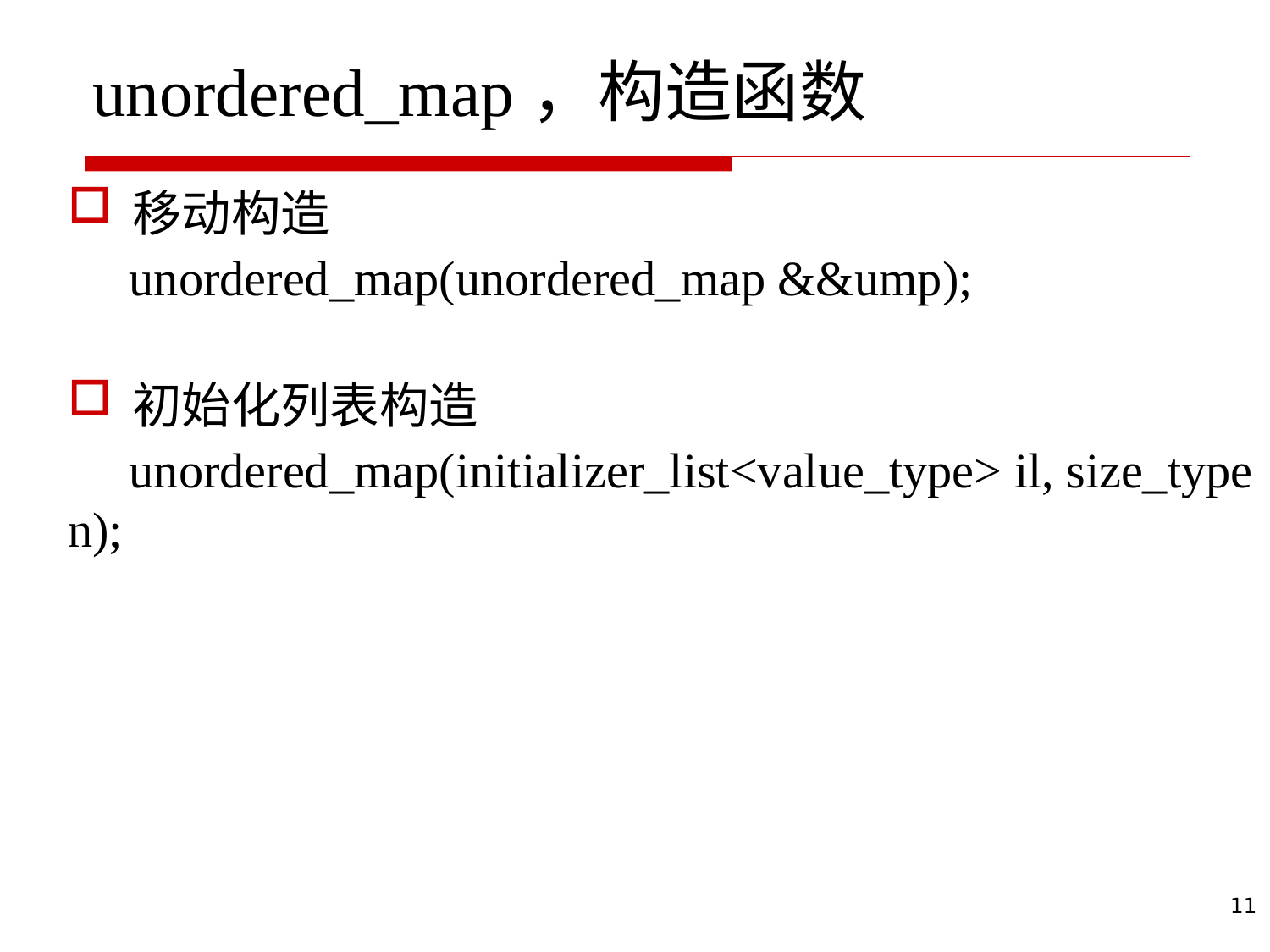

# unordered_map，构造函数
移动构造
     unordered_map(unordered_map &&ump);

初始化列表构造
     unordered_map(initializer_list<value_type> il, size_type n);

11